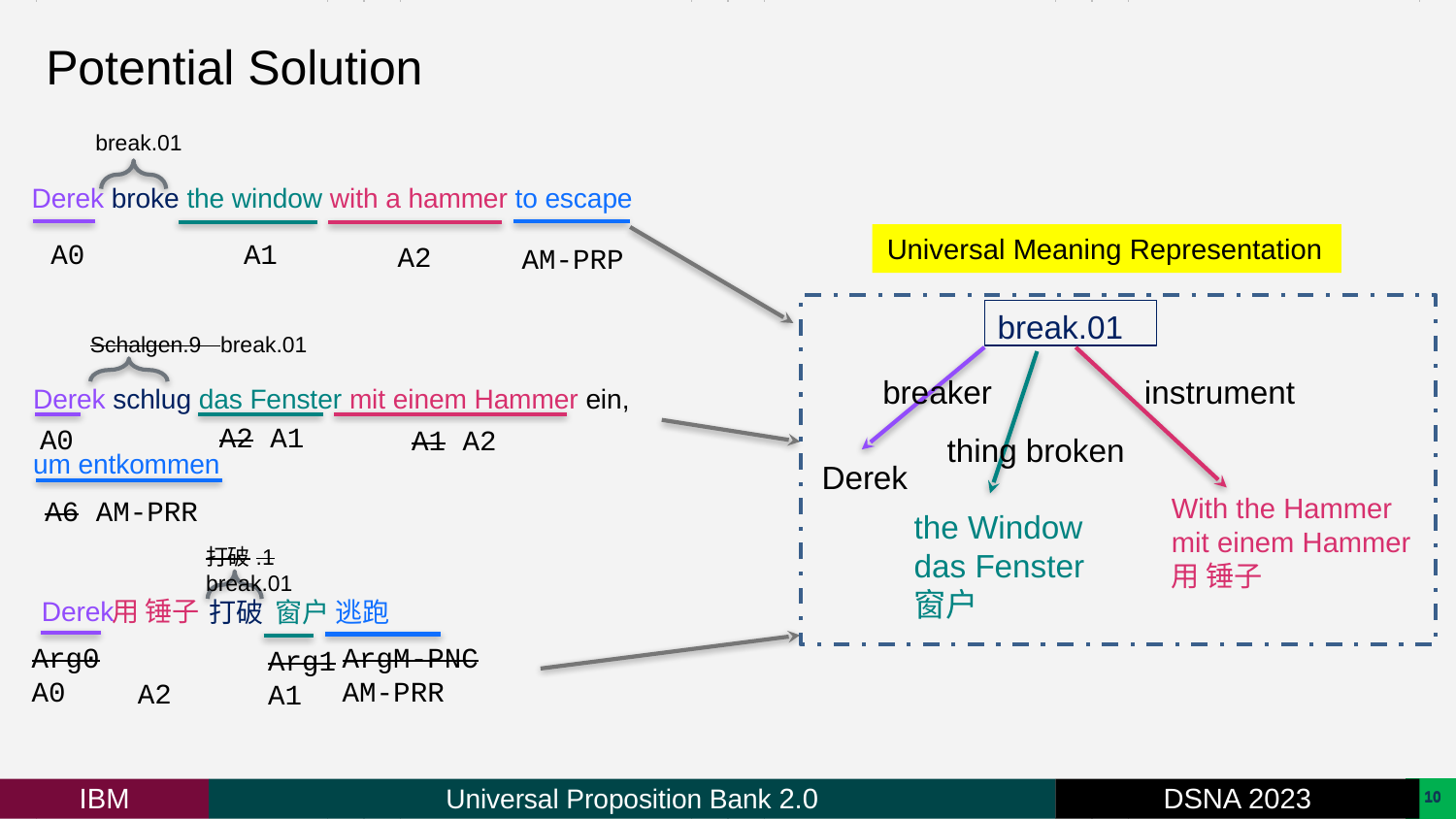

Potential Solution
break.01

Derek broke the window with a hammer to escape
A0
A1
A2
AM-PRP
Universal Meaning Representation

break.01
Schalgen.9   break.01

Derek schlug das Fenster mit einem Hammer ein,

um entkommen
A2 A1
A0
A1 A2
A6 AM-PRR
breaker
instrument
thing broken
Derek

With the Hammer
mit einem Hammer
用 锤子

the Window
das Fenster
窗户

打破.1 break.01

Derek
用 锤子
打破
窗户 逃跑
ArgM-PNC
AM-PRR
Arg0
A0
Arg1
A1

A2
10